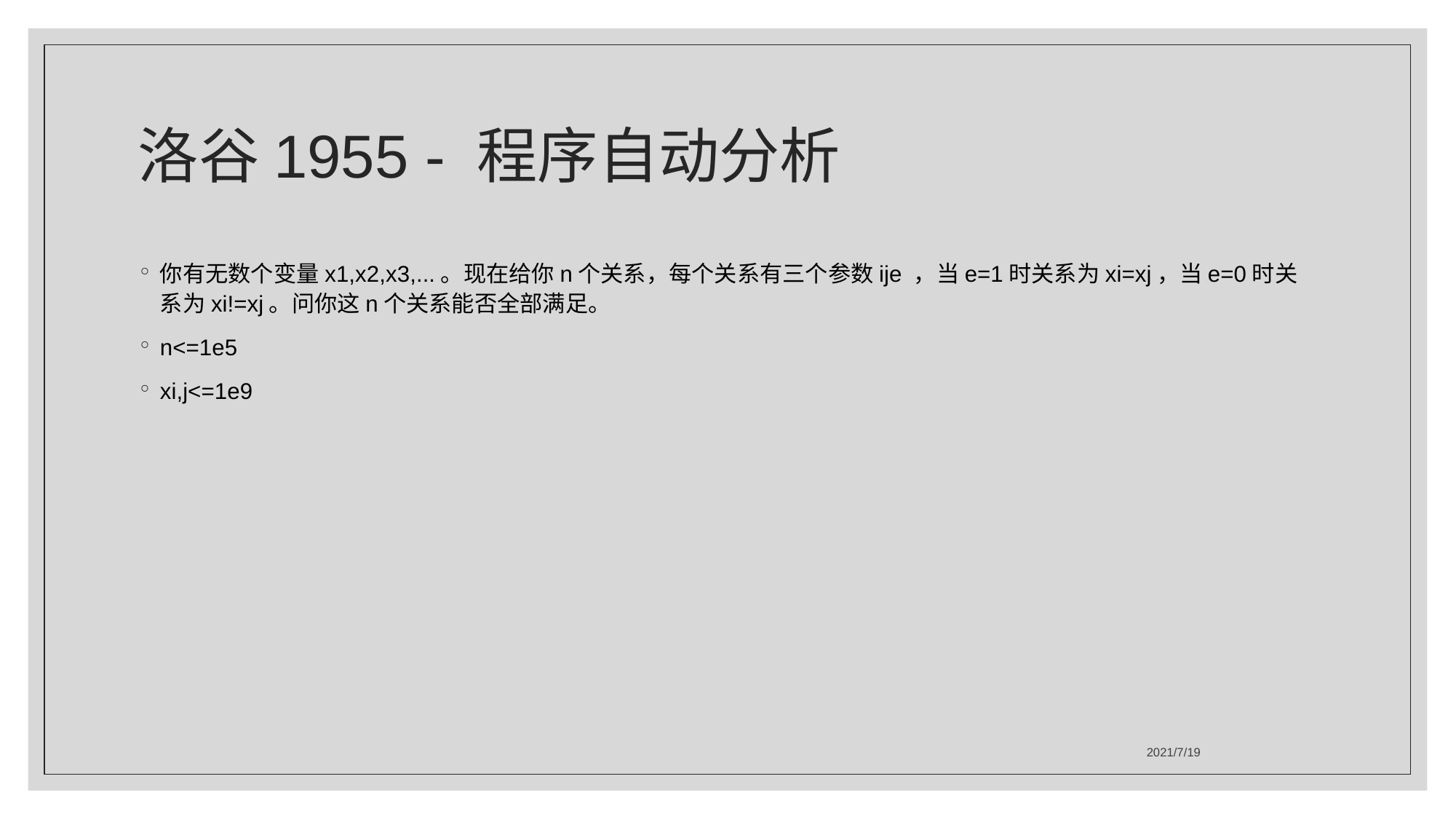

# 洛谷1955 - 程序自动分析
你有无数个变量x1,x2,x3,...。现在给你n个关系，每个关系有三个参数ije ，当e=1时关系为xi=xj，当e=0时关系为xi!=xj。问你这n个关系能否全部满足。
n<=1e5
xi,j<=1e9
2021/7/19